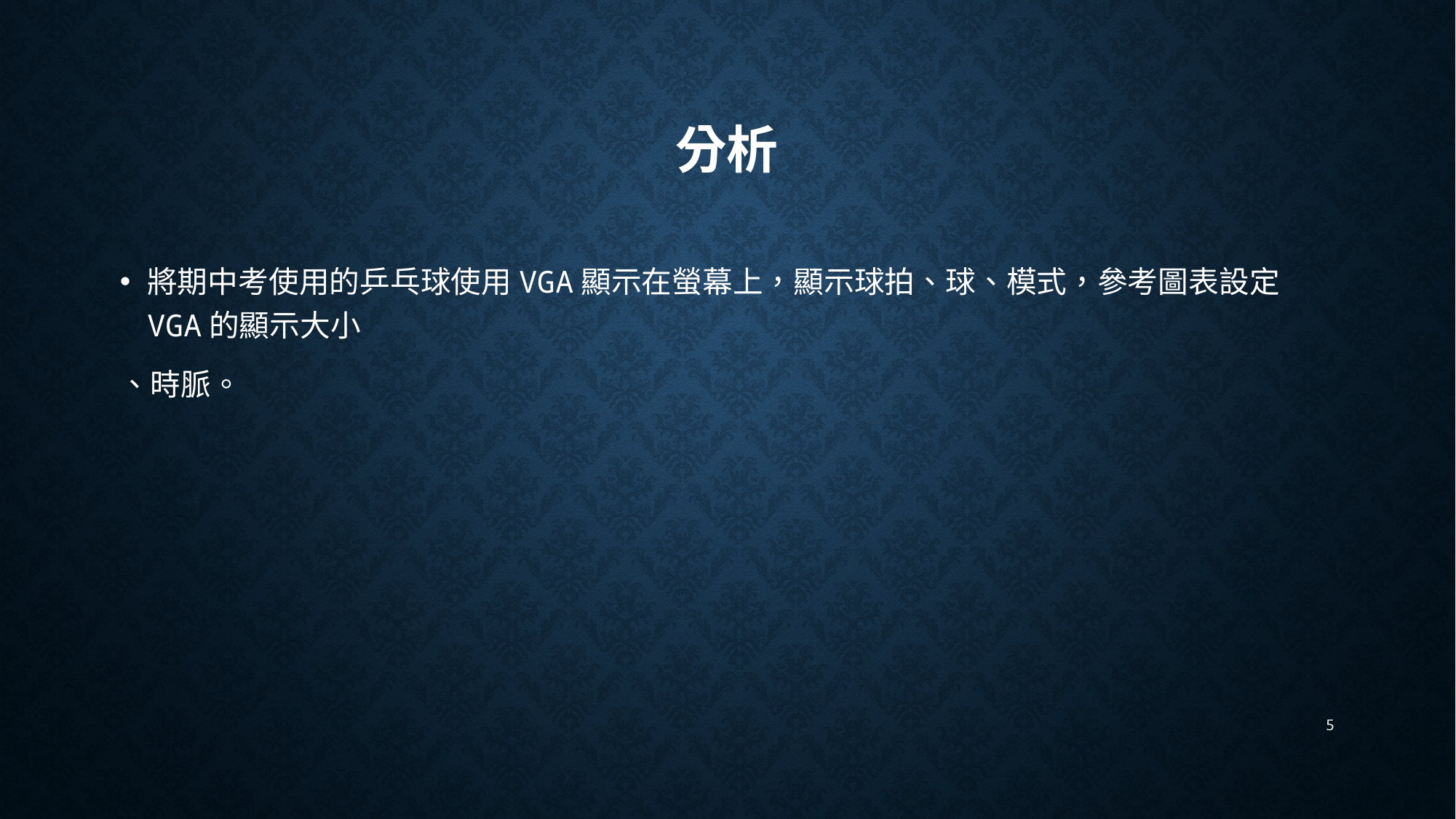

# 分析
將期中考使用的乒乓球使用VGA顯示在螢幕上，顯示球拍、球、模式，參考圖表設定VGA的顯示大小
、時脈。

5